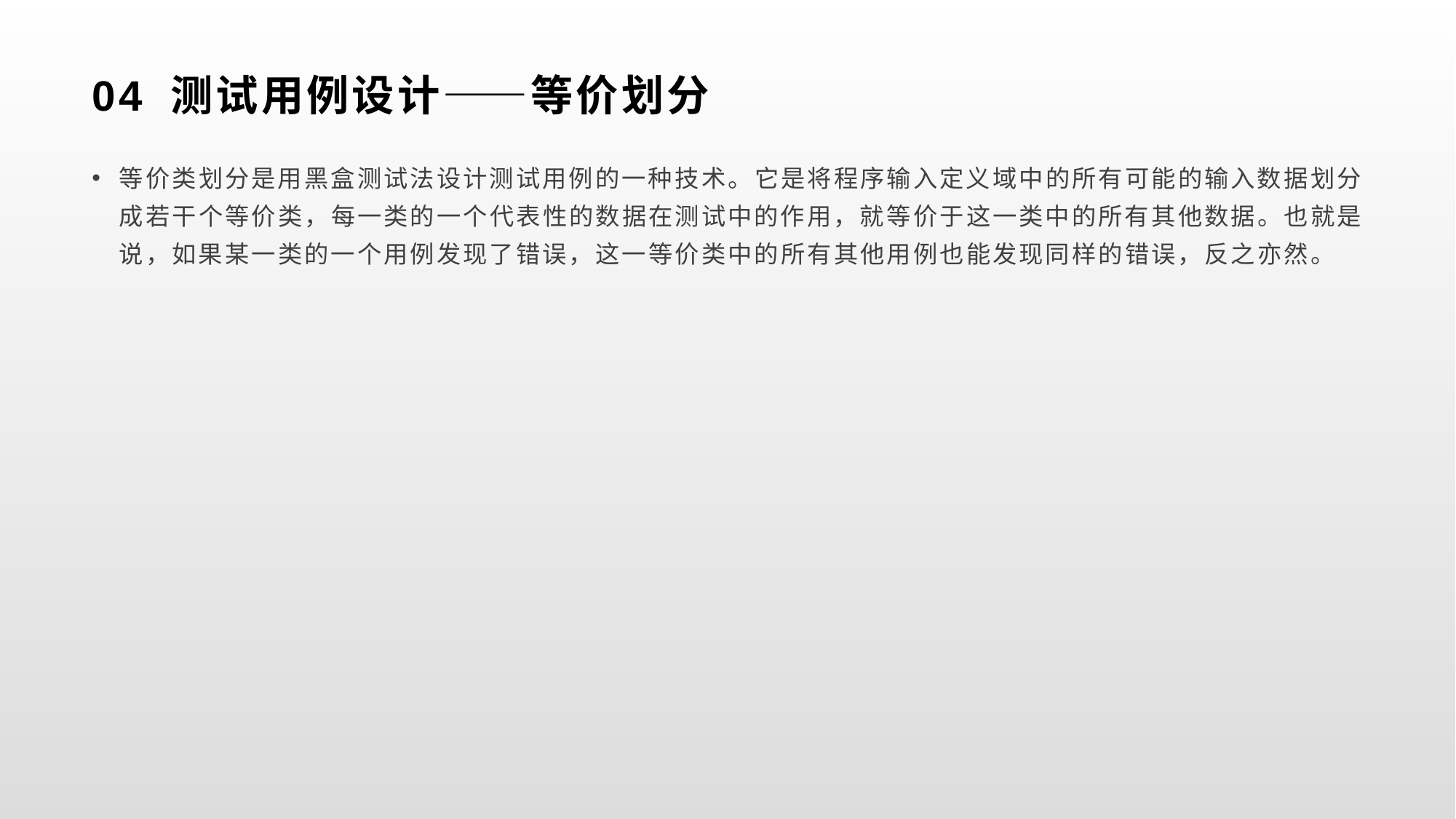

# 04 测试用例设计——等价划分
等价类划分是用黑盒测试法设计测试用例的一种技术。它是将程序输入定义域中的所有可能的输入数据划分成若干个等价类，每一类的一个代表性的数据在测试中的作用，就等价于这一类中的所有其他数据。也就是说，如果某一类的一个用例发现了错误，这一等价类中的所有其他用例也能发现同样的错误，反之亦然。